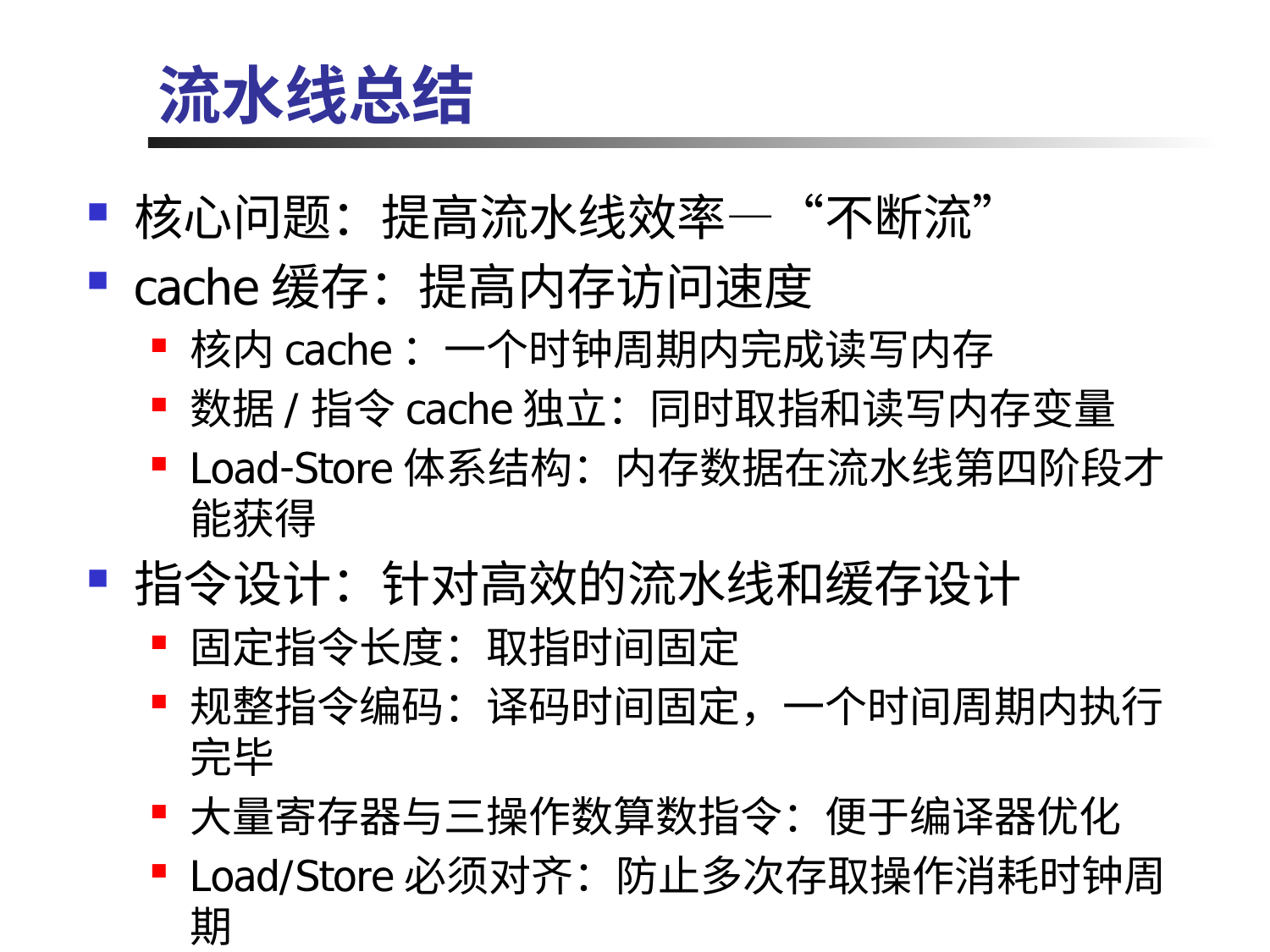

# 流水线总结
核心问题：提高流水线效率—“不断流”
cache缓存：提高内存访问速度
核内cache：一个时钟周期内完成读写内存
数据/指令cache独立：同时取指和读写内存变量
Load-Store体系结构：内存数据在流水线第四阶段才能获得
指令设计：针对高效的流水线和缓存设计
固定指令长度：取指时间固定
规整指令编码：译码时间固定，一个时间周期内执行完毕
大量寄存器与三操作数算数指令：便于编译器优化
Load/Store必须对齐：防止多次存取操作消耗时钟周期